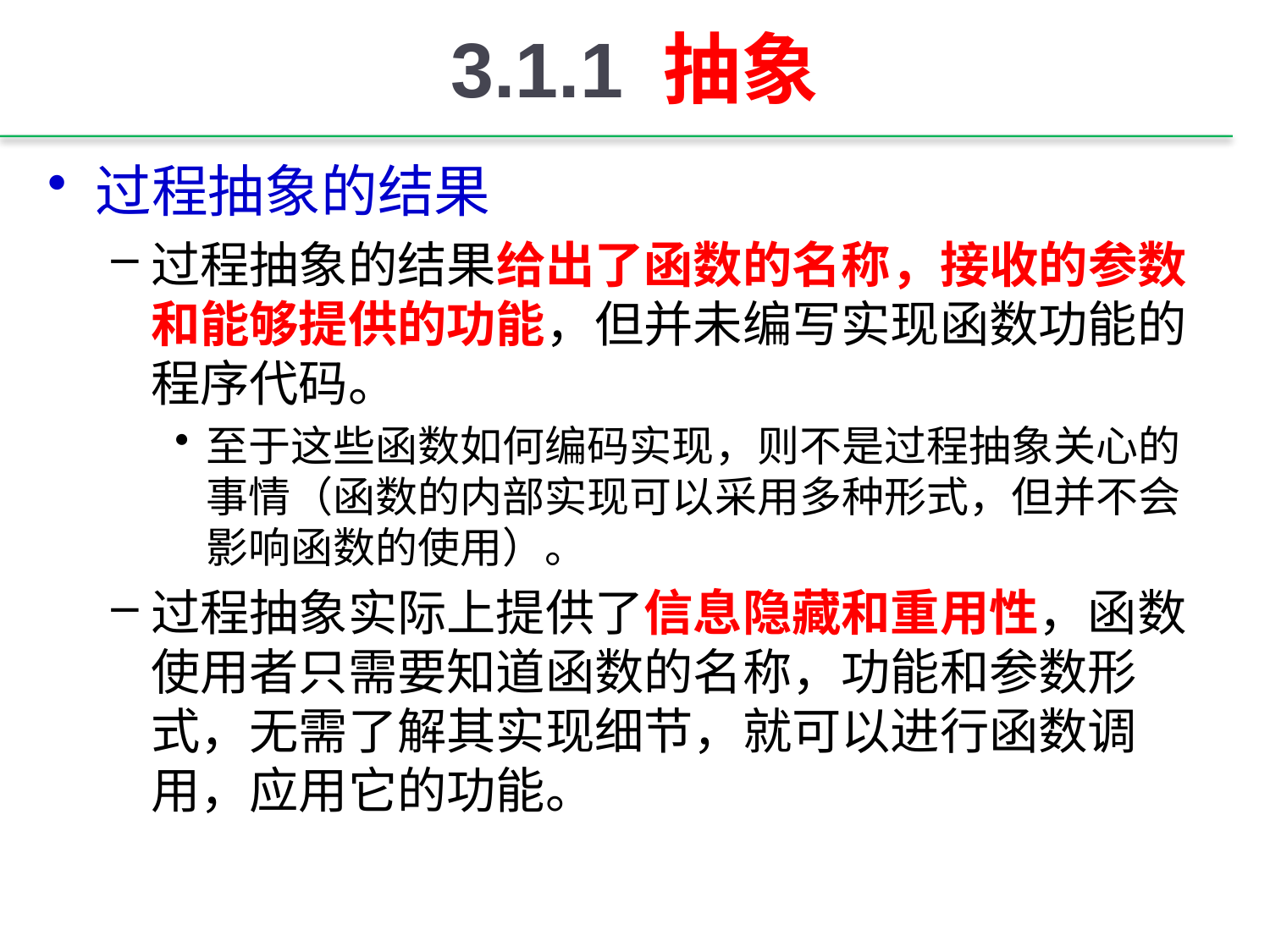

# 3.1.1 抽象
过程抽象的结果
过程抽象的结果给出了函数的名称，接收的参数和能够提供的功能，但并未编写实现函数功能的程序代码。
至于这些函数如何编码实现，则不是过程抽象关心的事情（函数的内部实现可以采用多种形式，但并不会影响函数的使用）。
过程抽象实际上提供了信息隐藏和重用性，函数使用者只需要知道函数的名称，功能和参数形式，无需了解其实现细节，就可以进行函数调用，应用它的功能。